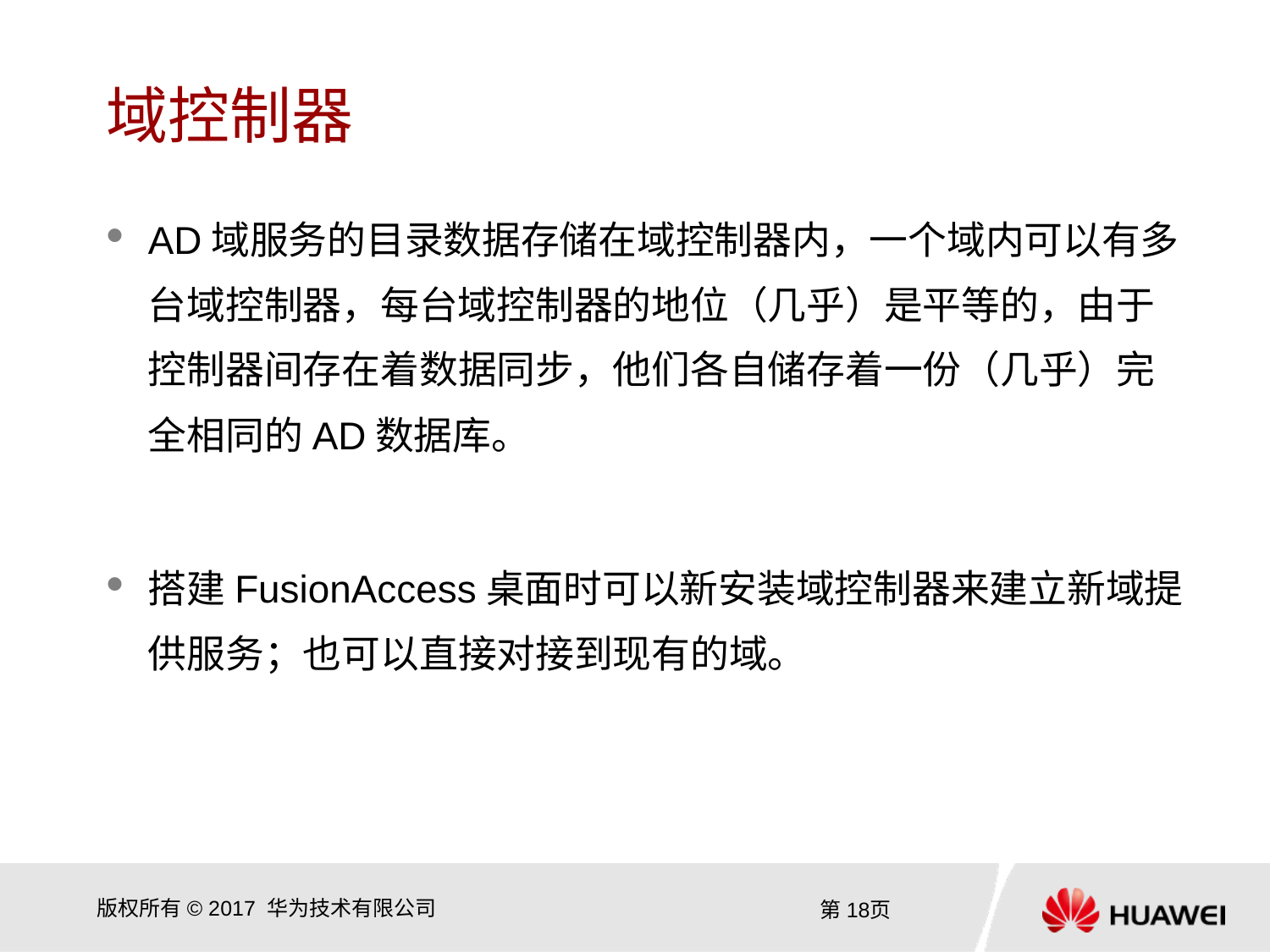

# 域控制器
AD域服务的目录数据存储在域控制器内，一个域内可以有多台域控制器，每台域控制器的地位（几乎）是平等的，由于控制器间存在着数据同步，他们各自储存着一份（几乎）完全相同的AD数据库。

搭建FusionAccess桌面时可以新安装域控制器来建立新域提供服务；也可以直接对接到现有的域。